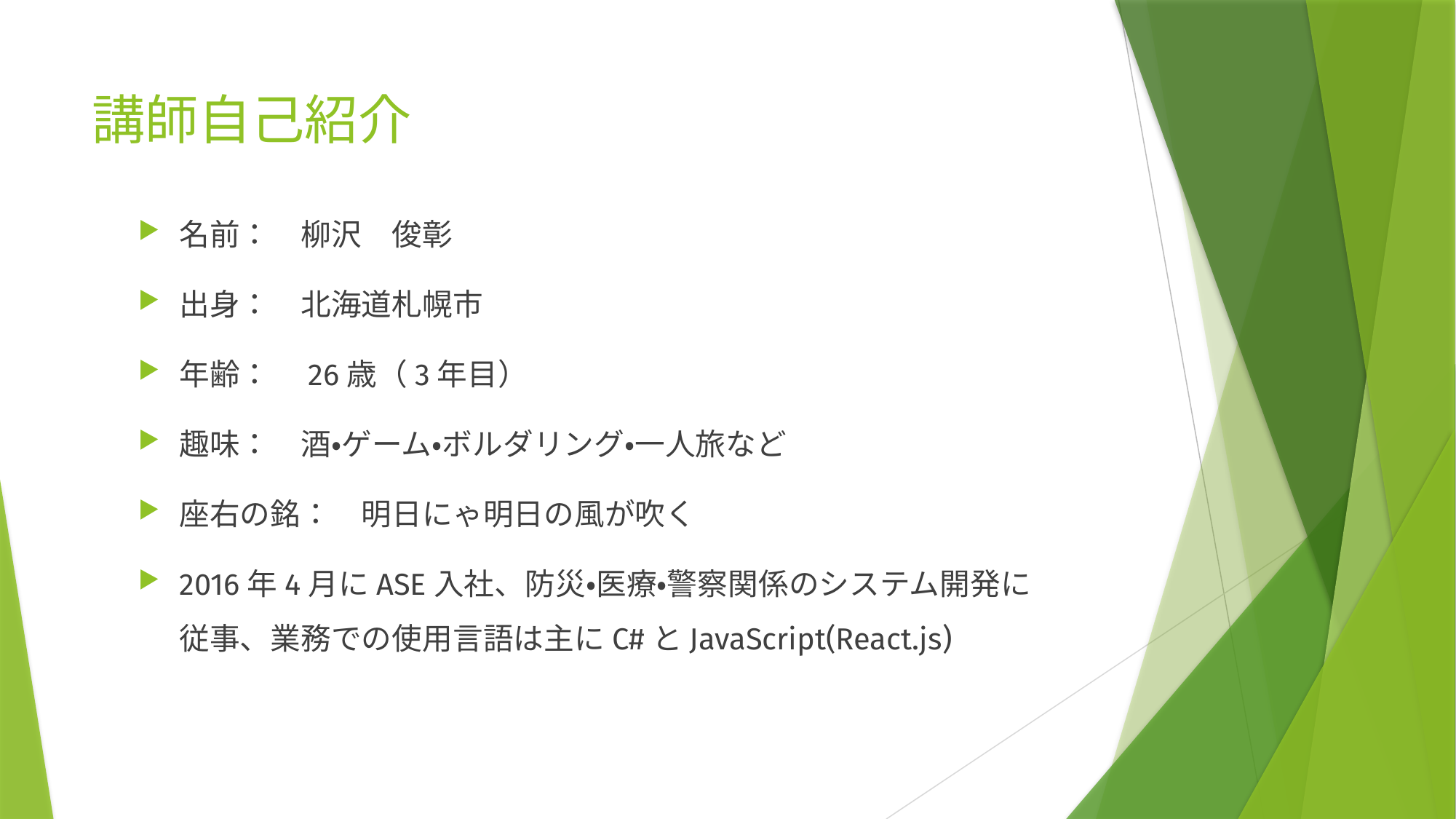

# 講師自己紹介
名前：　柳沢　俊彰
出身：　北海道札幌市
年齢：　26歳（3年目）
趣味：　酒・ゲーム・ボルダリング・一人旅など
座右の銘：　明日にゃ明日の風が吹く
2016年4月にASE入社、防災・医療・警察関係のシステム開発に従事、業務での使用言語は主にC#とJavaScript(React.js)